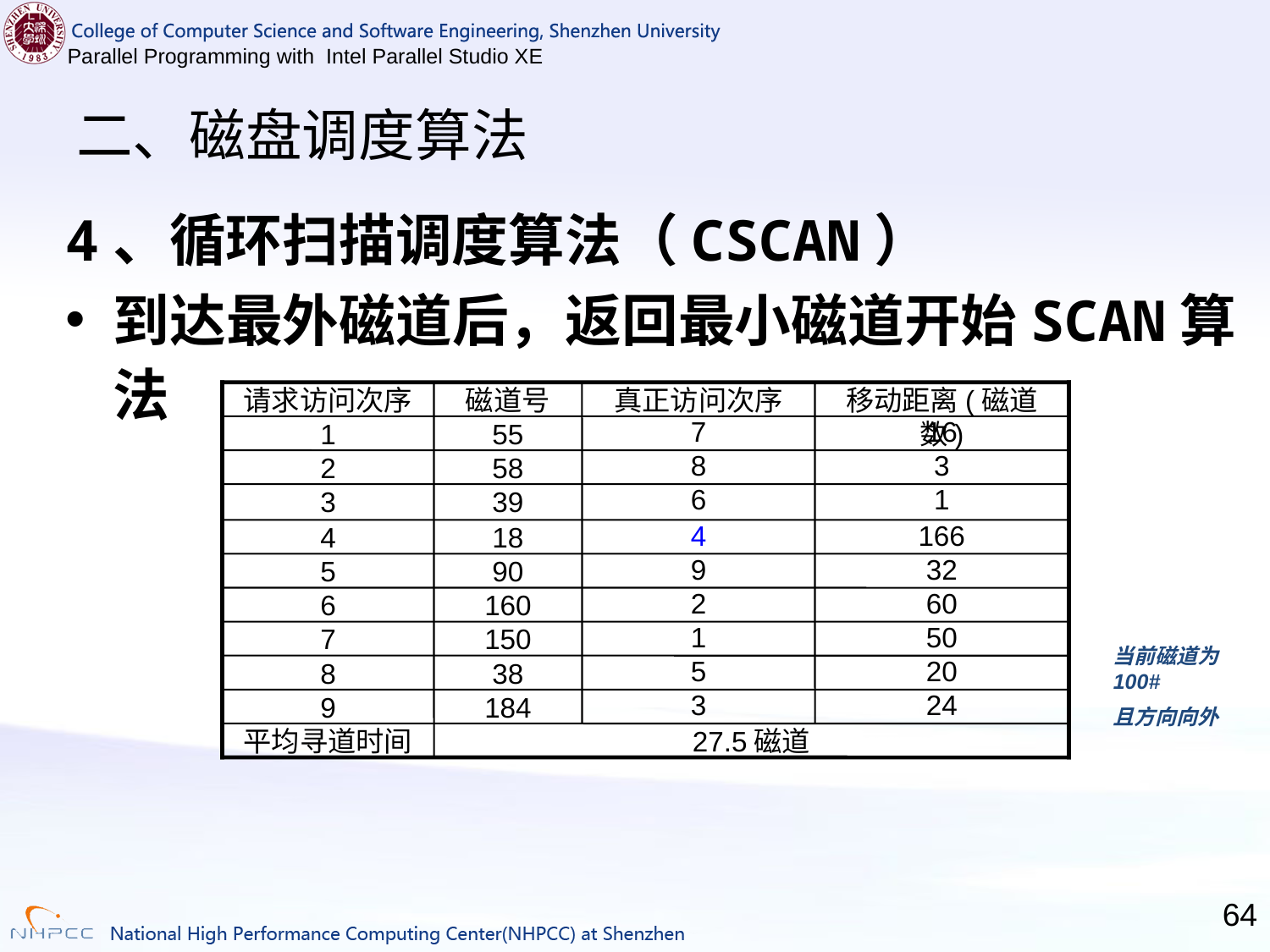

# 二、磁盘调度算法
4、循环扫描调度算法（CSCAN）
到达最外磁道后，返回最小磁道开始SCAN算法
请求访问次序

磁道号

真正访问次序

移动距离(磁道数)

1

55
2

58
3

39
4

18
5

90
6

160
7

150
8

38
9

184
平均寻道时间

27.5磁道

7
16
8
3
6
1
4
166
9
32
2
60
1
50
5
20
3
24
当前磁道为100#
且方向向外
64